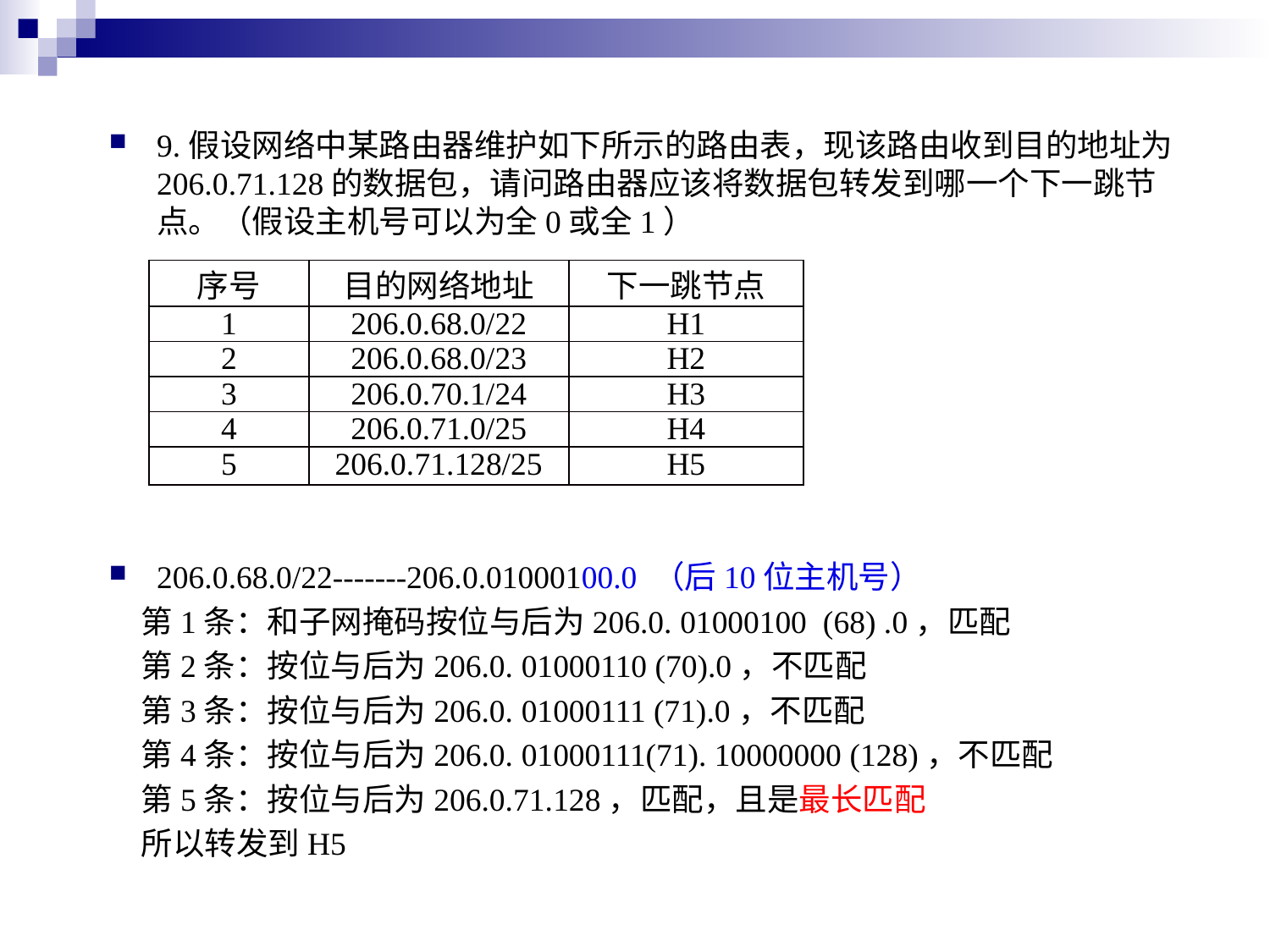

9.假设网络中某路由器维护如下所示的路由表，现该路由收到目的地址为206.0.71.128的数据包，请问路由器应该将数据包转发到哪一个下一跳节点。（假设主机号可以为全0或全1）

206.0.68.0/22-------206.0.01000100.0 （后10位主机号）
第1条：和子网掩码按位与后为206.0. 01000100  (68) .0，匹配
第2条：按位与后为206.0. 01000110 (70).0，不匹配
第3条：按位与后为206.0. 01000111 (71).0，不匹配
第4条：按位与后为206.0. 01000111(71). 10000000 (128)，不匹配
第5条：按位与后为206.0.71.128，匹配，且是最长匹配
所以转发到H5

| 序号 | 目的网络地址 | 下一跳节点 |
| --- | --- | --- |
| 1 | 206.0.68.0/22 | H1 |
| 2 | 206.0.68.0/23 | H2 |
| 3 | 206.0.70.1/24 | H3 |
| 4 | 206.0.71.0/25 | H4 |
| 5 | 206.0.71.128/25 | H5 |